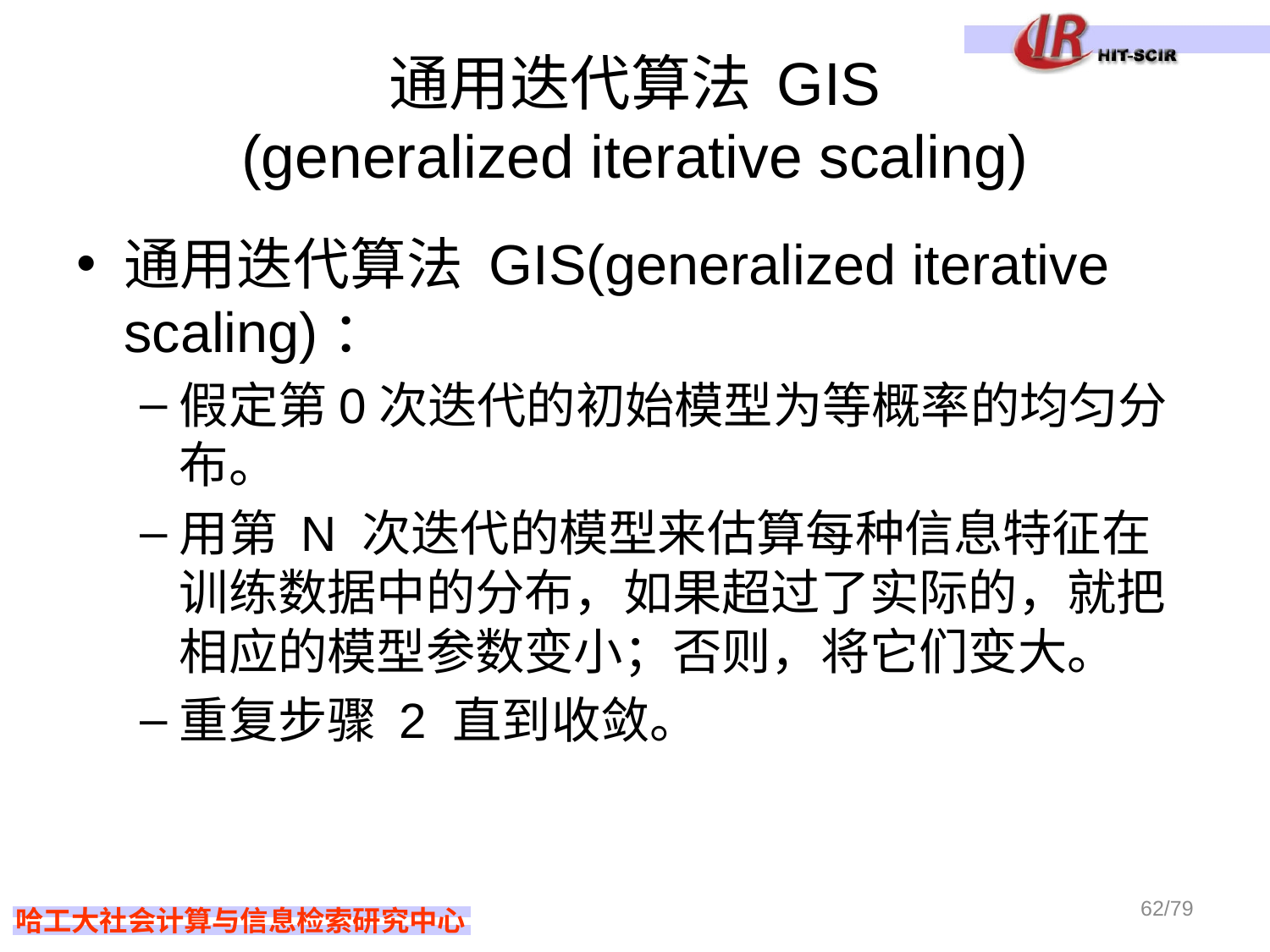

# 通用迭代算法 GIS (generalized iterative scaling)
通用迭代算法 GIS(generalized iterative scaling)：
假定第0次迭代的初始模型为等概率的均匀分布。
用第 N 次迭代的模型来估算每种信息特征在训练数据中的分布，如果超过了实际的，就把相应的模型参数变小；否则，将它们变大。
重复步骤 2 直到收敛。
62/79